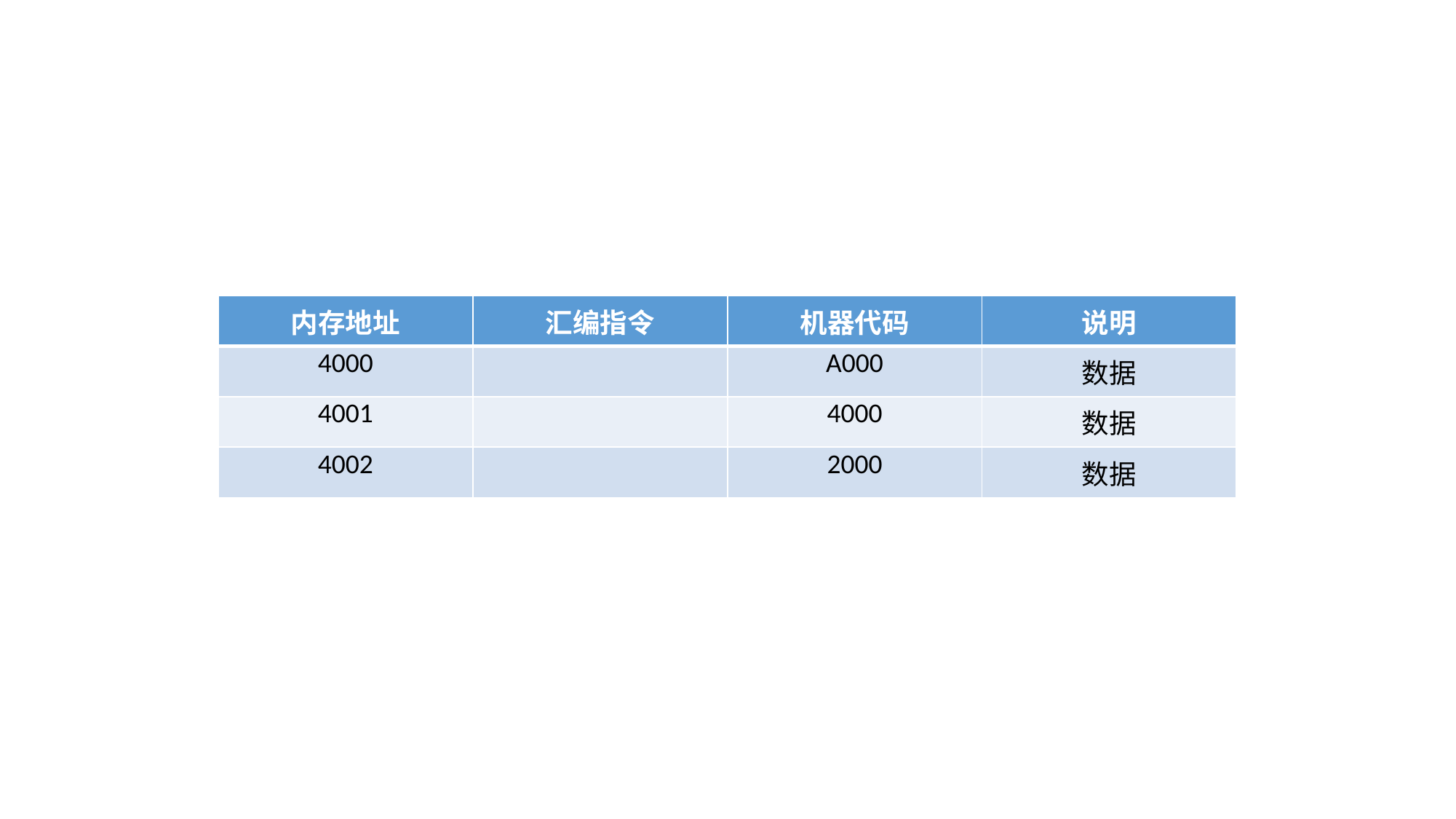

| 内存地址 | 汇编指令 | 机器代码 | 说明 |
| --- | --- | --- | --- |
| 4000 |  | A000 | 数据 |
| 4001 |  | 4000 | 数据 |
| 4002 |  | 2000 | 数据 |